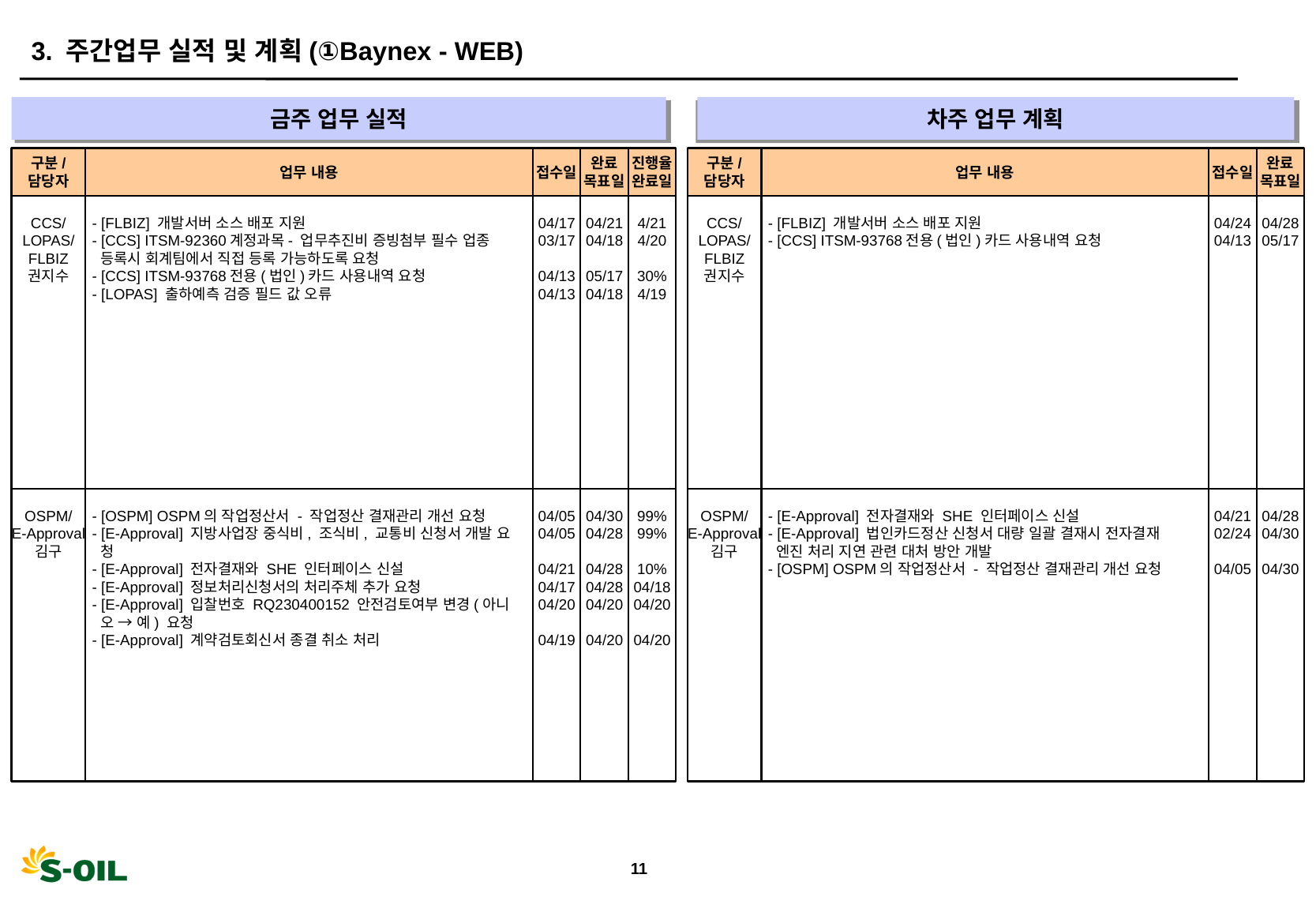

3. 주간업무 실적 및 계획(①Baynex - WEB)
금주 업무 실적
차주 업무 계획
" "
" "
구분/
담당자
업무 내용
접수일
완료
목표일
진행율
완료일
구분/
담당자
업무 내용
접수일
완료
목표일
CCS/
LOPAS/
FLBIZ
권지수

- [FLBIZ] 개발서버 소스 배포 지원
- [CCS] ITSM-92360계정과목- 업무추진비 증빙첨부 필수 업종
  등록시 회계팀에서 직접 등록 가능하도록 요청
- [CCS] ITSM-93768전용(법인)카드 사용내역 요청
- [LOPAS] 출하예측 검증 필드 값 오류
04/17
03/17
04/13
04/13
04/21
04/18
05/17
04/18
4/21
4/20
30%
4/19
CCS/
LOPAS/
FLBIZ
권지수

- [FLBIZ] 개발서버 소스 배포 지원
- [CCS] ITSM-93768전용(법인)카드 사용내역 요청
04/24
04/13
04/28
05/17
OSPM/
E-Approval
김구

- [OSPM] OSPM의 작업정산서 - 작업정산 결재관리 개선 요청
- [E-Approval] 지방사업장 중식비, 조식비, 교통비 신청서 개발 요
  청
- [E-Approval] 전자결재와 SHE 인터페이스 신설
- [E-Approval] 정보처리신청서의 처리주체 추가 요청
- [E-Approval] 입찰번호 RQ230400152 안전검토여부 변경(아니
  오 → 예) 요청
- [E-Approval] 계약검토회신서 종결 취소 처리
04/05
04/05
04/21
04/17
04/20
04/19
04/30
04/28
04/28
04/28
04/20
04/20
99%
99%
10%
04/18
04/20
04/20
OSPM/
E-Approval
김구

- [E-Approval] 전자결재와 SHE 인터페이스 신설
- [E-Approval] 법인카드정산 신청서 대량 일괄 결재시 전자결재
  엔진 처리 지연 관련 대처 방안 개발
- [OSPM] OSPM의 작업정산서 - 작업정산 결재관리 개선 요청
04/21
02/24
04/05
04/28
04/30
04/30